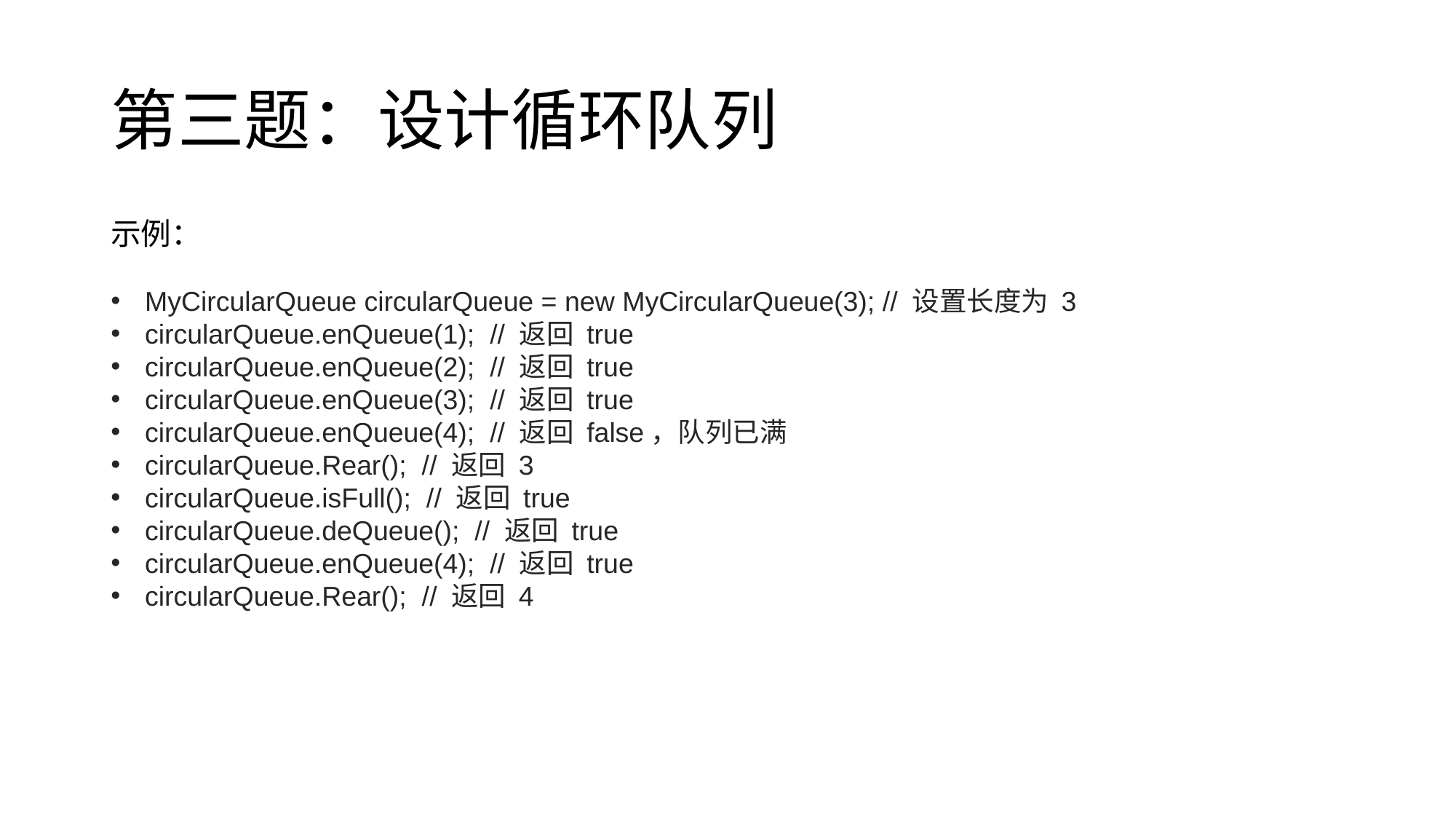

# 第三题：设计循环队列
示例：

MyCircularQueue circularQueue = new MyCircularQueue(3); // 设置长度为 3
circularQueue.enQueue(1);  // 返回 true
circularQueue.enQueue(2);  // 返回 true
circularQueue.enQueue(3);  // 返回 true
circularQueue.enQueue(4);  // 返回 false，队列已满
circularQueue.Rear();  // 返回 3
circularQueue.isFull();  // 返回 true
circularQueue.deQueue();  // 返回 true
circularQueue.enQueue(4);  // 返回 true
circularQueue.Rear();  // 返回 4